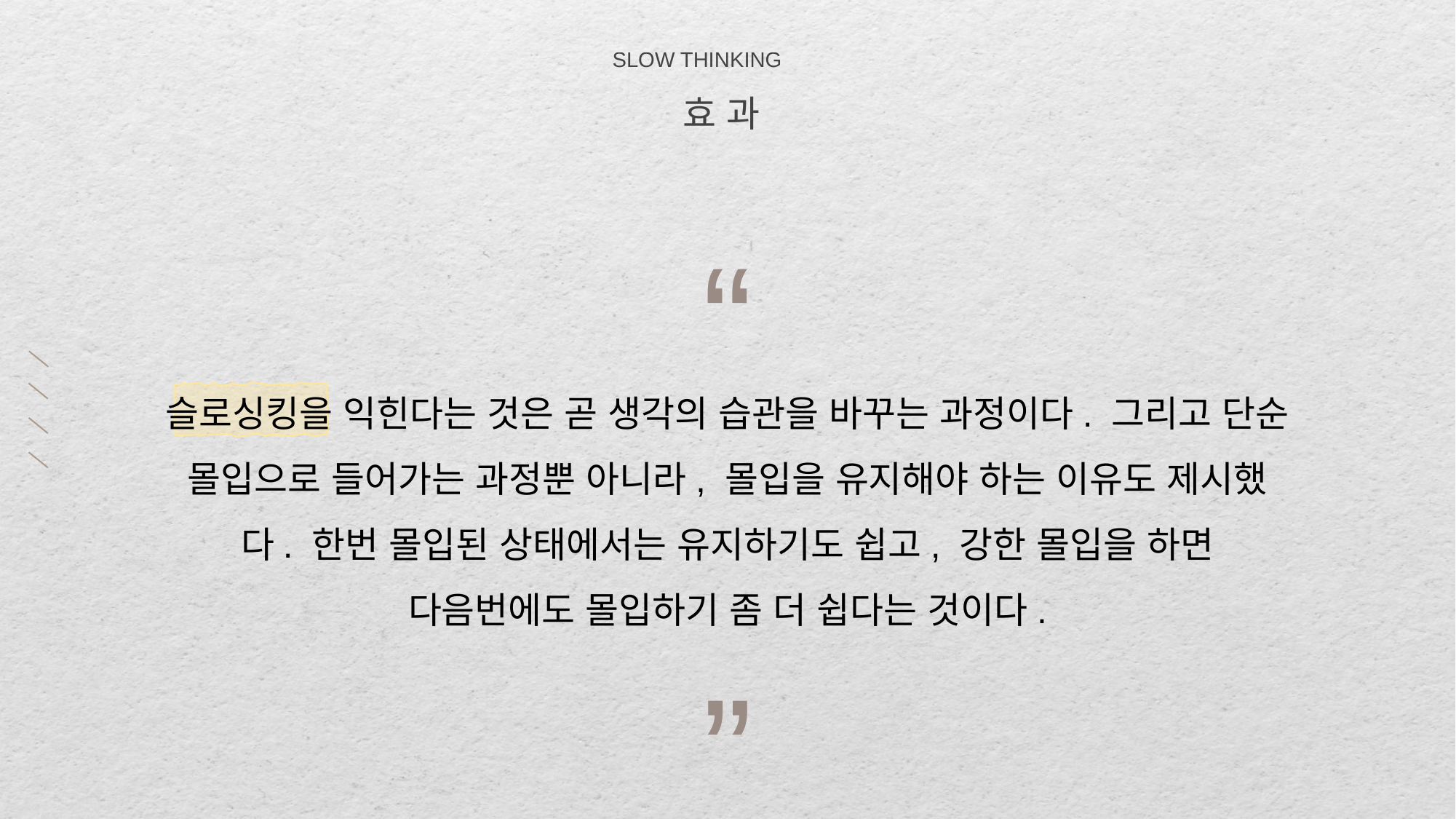

SLOW THINKING
효 과
“
슬로싱킹을 익힌다는 것은 곧 생각의 습관을 바꾸는 과정이다. 그리고 단순 몰입으로 들어가는 과정뿐 아니라, 몰입을 유지해야 하는 이유도 제시했다. 한번 몰입된 상태에서는 유지하기도 쉽고, 강한 몰입을 하면 다음번에도 몰입하기 좀 더 쉽다는 것이다.

”